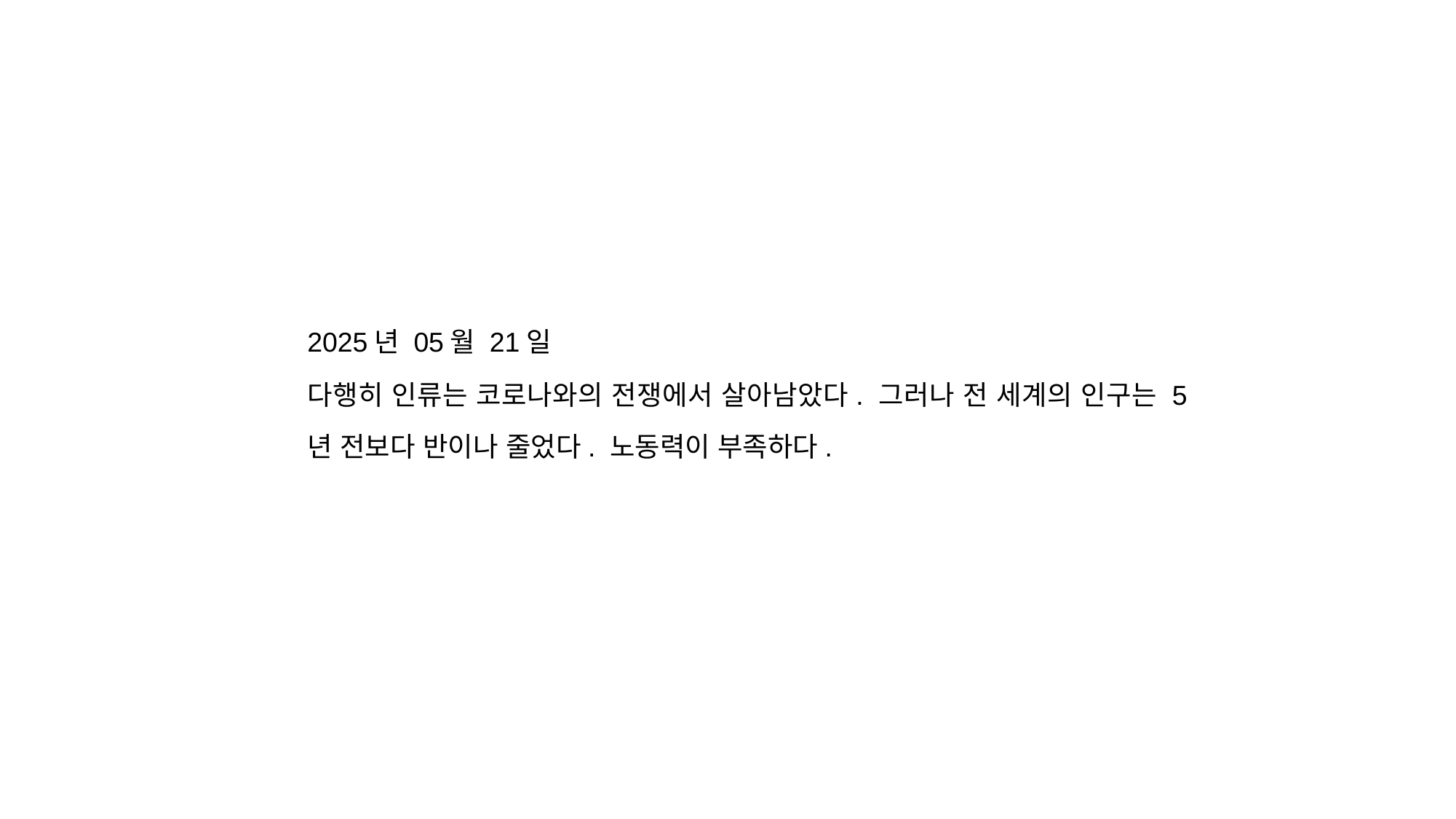

2025년 05월 21일
다행히 인류는 코로나와의 전쟁에서 살아남았다. 그러나 전 세계의 인구는 5년 전보다 반이나 줄었다. 노동력이 부족하다.